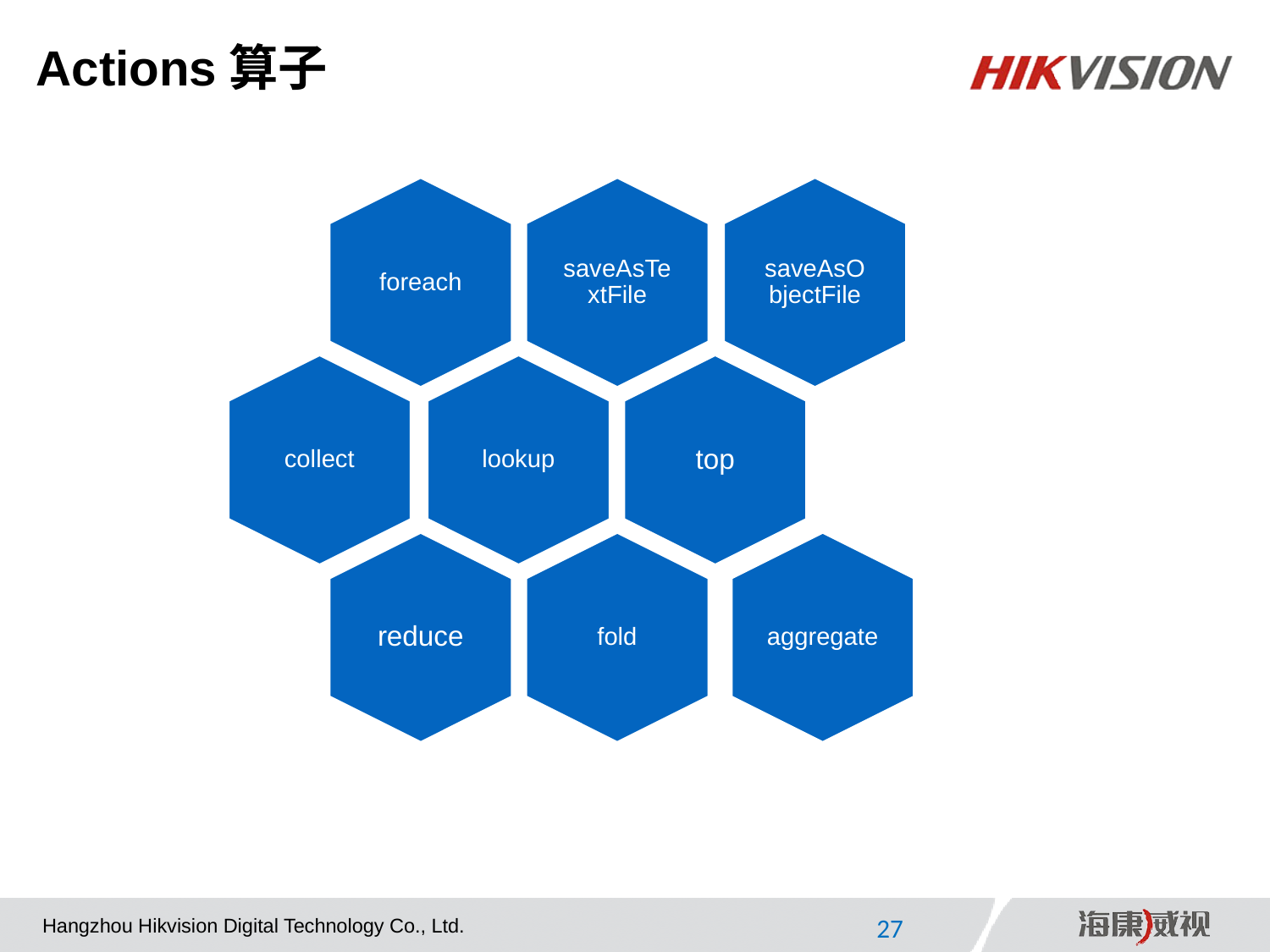

# Actions算子
saveAsTextFile
foreach
lookup
top
fold
reduce

saveAsObjectFile

collect

aggregate